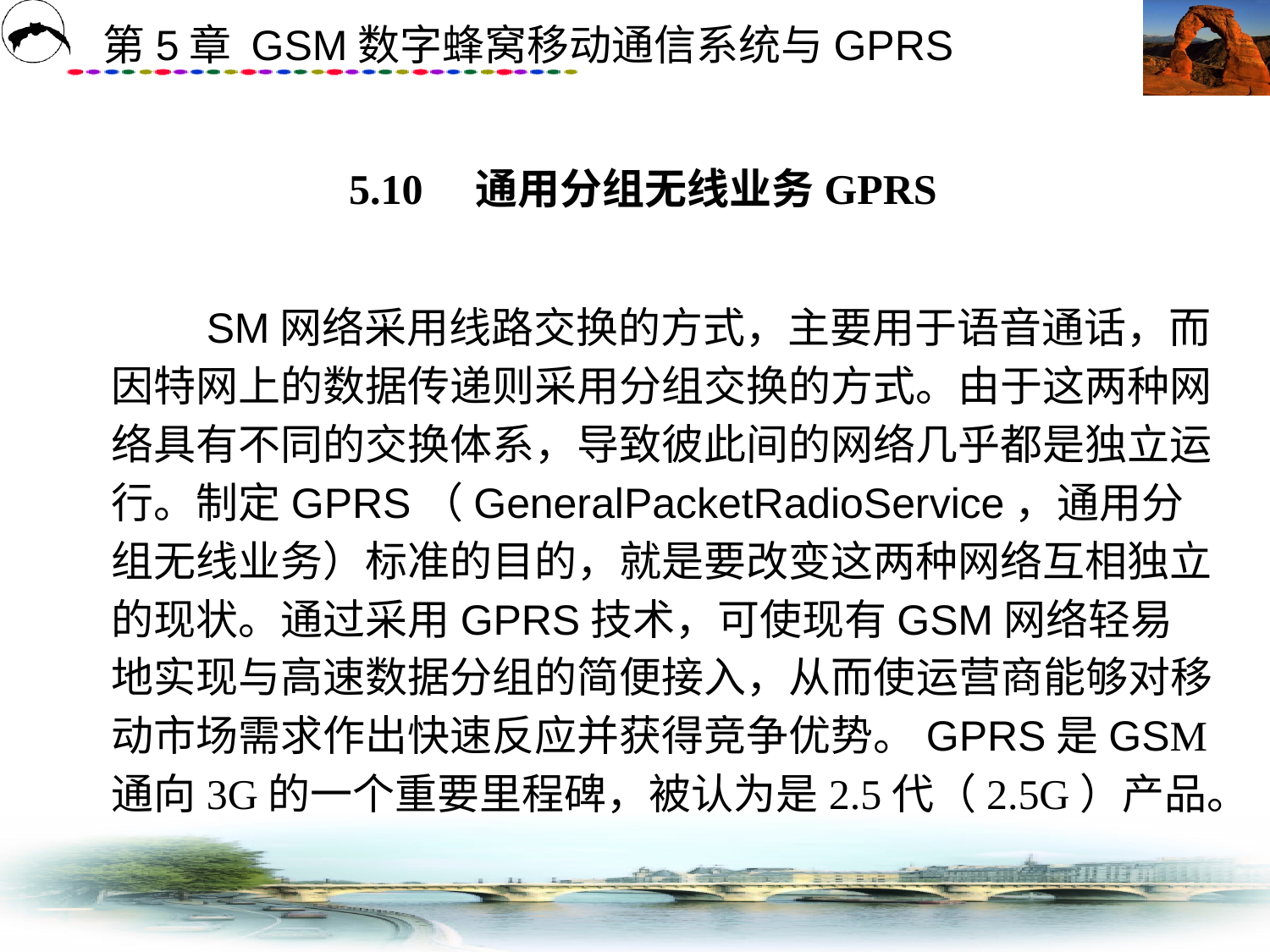

# 5.10　通用分组无线业务GPRS
　　SM网络采用线路交换的方式，主要用于语音通话，而因特网上的数据传递则采用分组交换的方式。由于这两种网络具有不同的交换体系，导致彼此间的网络几乎都是独立运行。制定GPRS（GeneralPacketRadioService，通用分组无线业务）标准的目的，就是要改变这两种网络互相独立的现状。通过采用GPRS技术，可使现有GSM网络轻易地实现与高速数据分组的简便接入，从而使运营商能够对移动市场需求作出快速反应并获得竞争优势。GPRS是GSM通向3G的一个重要里程碑，被认为是2.5代（2.5G）产品。